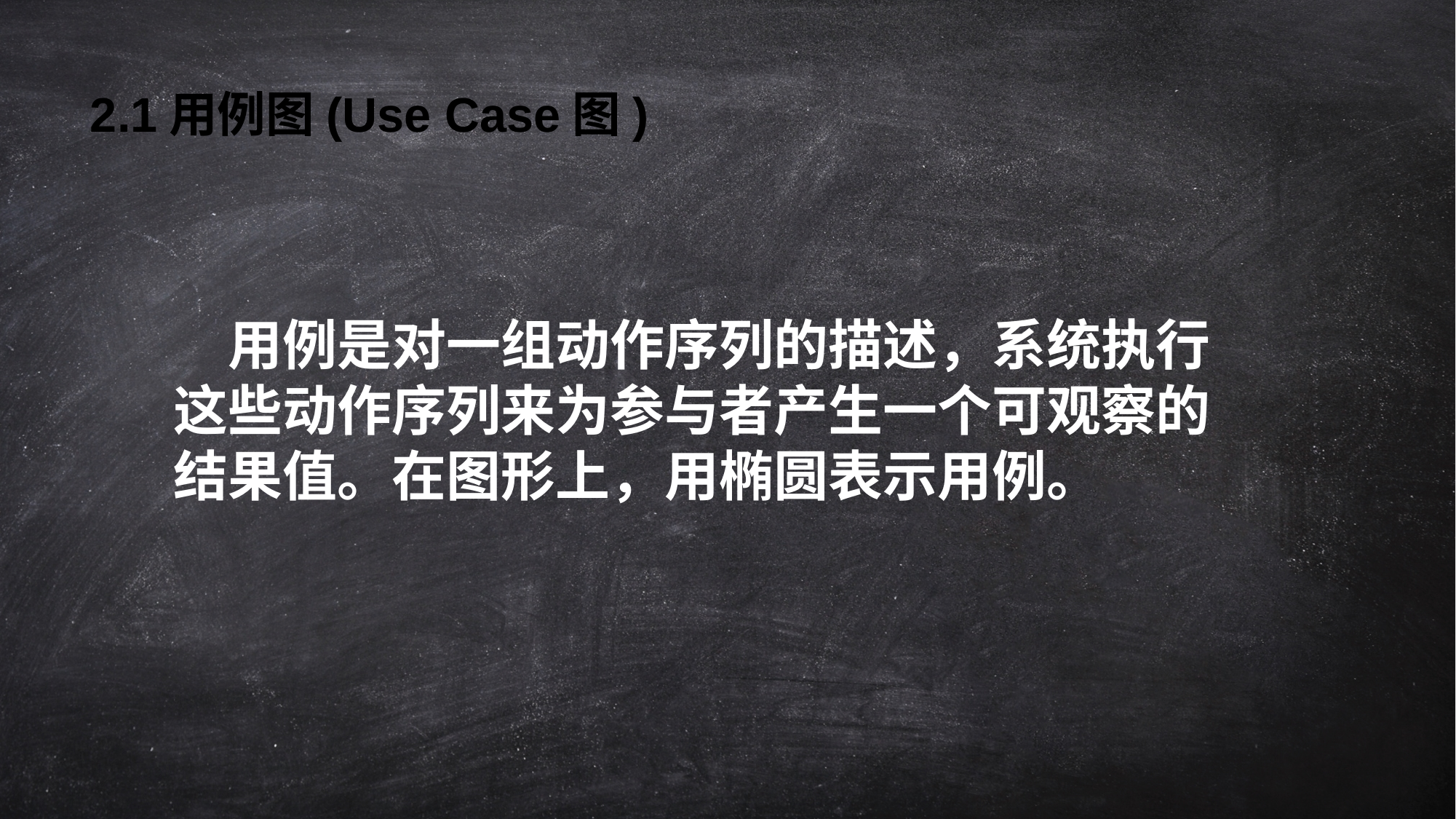

2.1用例图(Use Case图)
用例是对一组动作序列的描述，系统执行这些动作序列来为参与者产生一个可观察的结果值。在图形上，用椭圆表示用例。